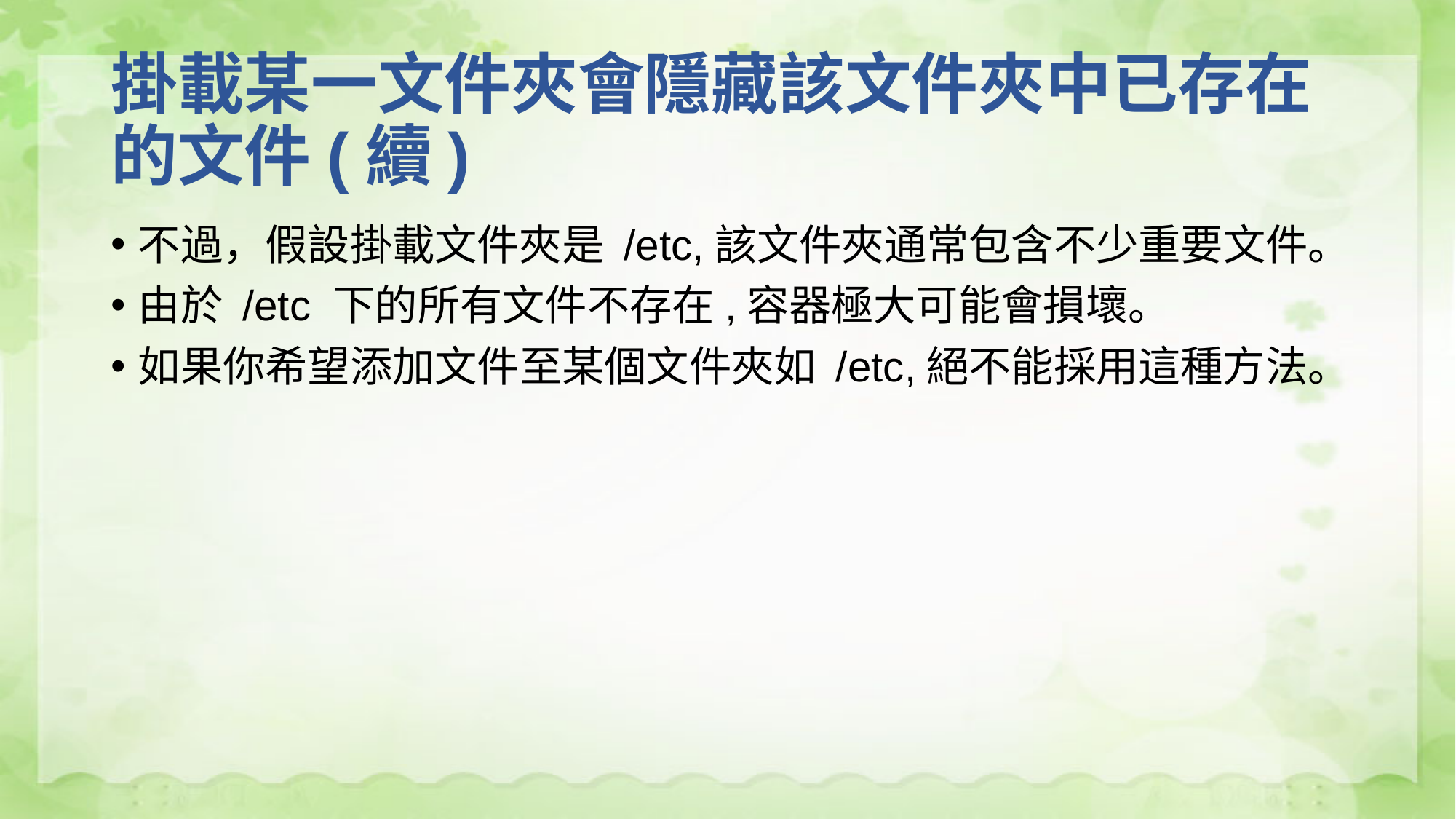

# 掛載某一文件夾會隱藏該文件夾中已存在的文件(續)
不過，假設掛載文件夾是 /etc,該文件夾通常包含不少重要文件。
由於 /etc 下的所有文件不存在,容器極大可能會損壞。
如果你希望添加文件至某個文件夾如 /etc,絕不能採用這種方法。